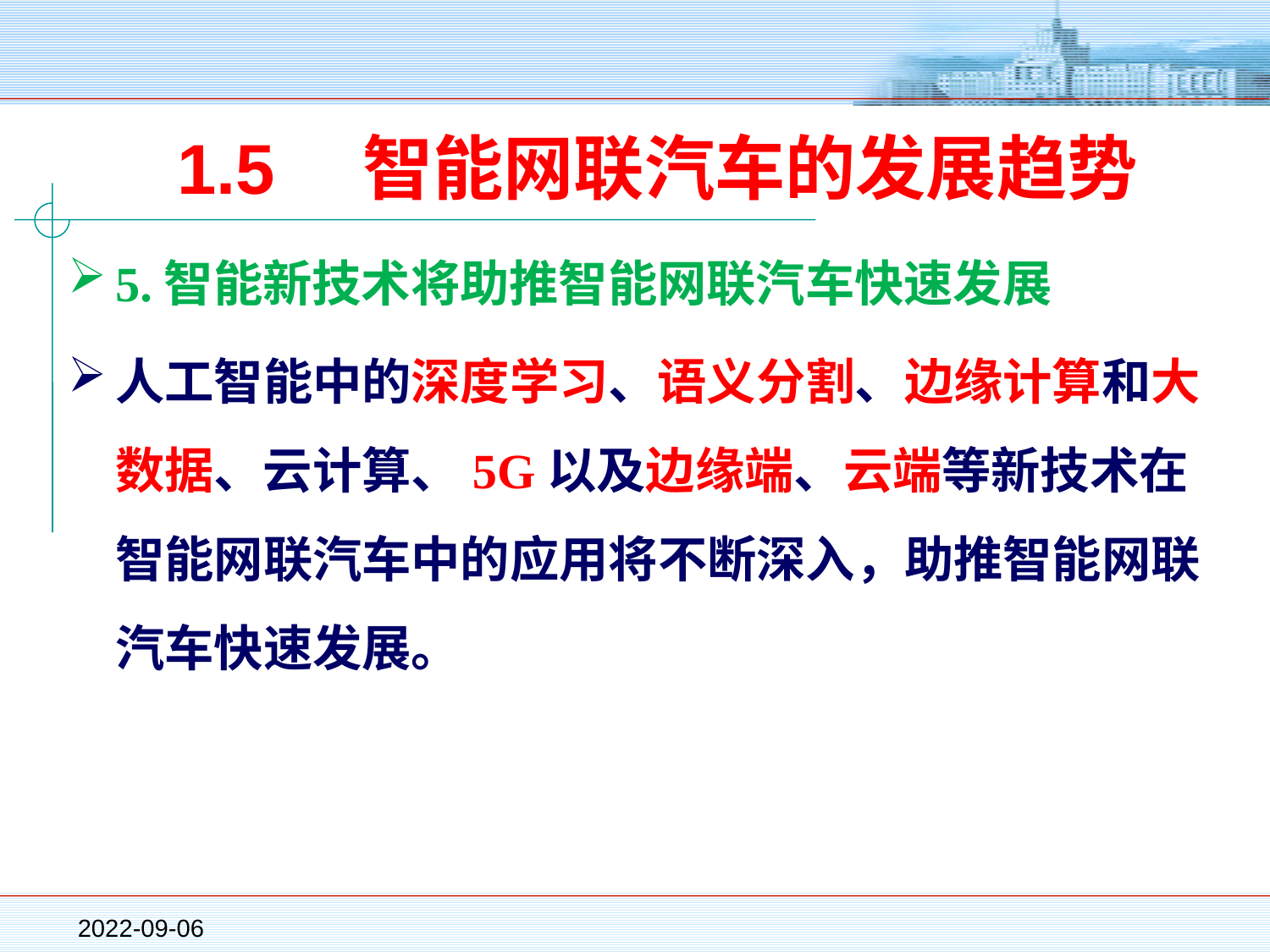

# 1.5　智能网联汽车的发展趋势
5.智能新技术将助推智能网联汽车快速发展
人工智能中的深度学习、语义分割、边缘计算和大数据、云计算、5G以及边缘端、云端等新技术在智能网联汽车中的应用将不断深入，助推智能网联汽车快速发展。

2022-09-06